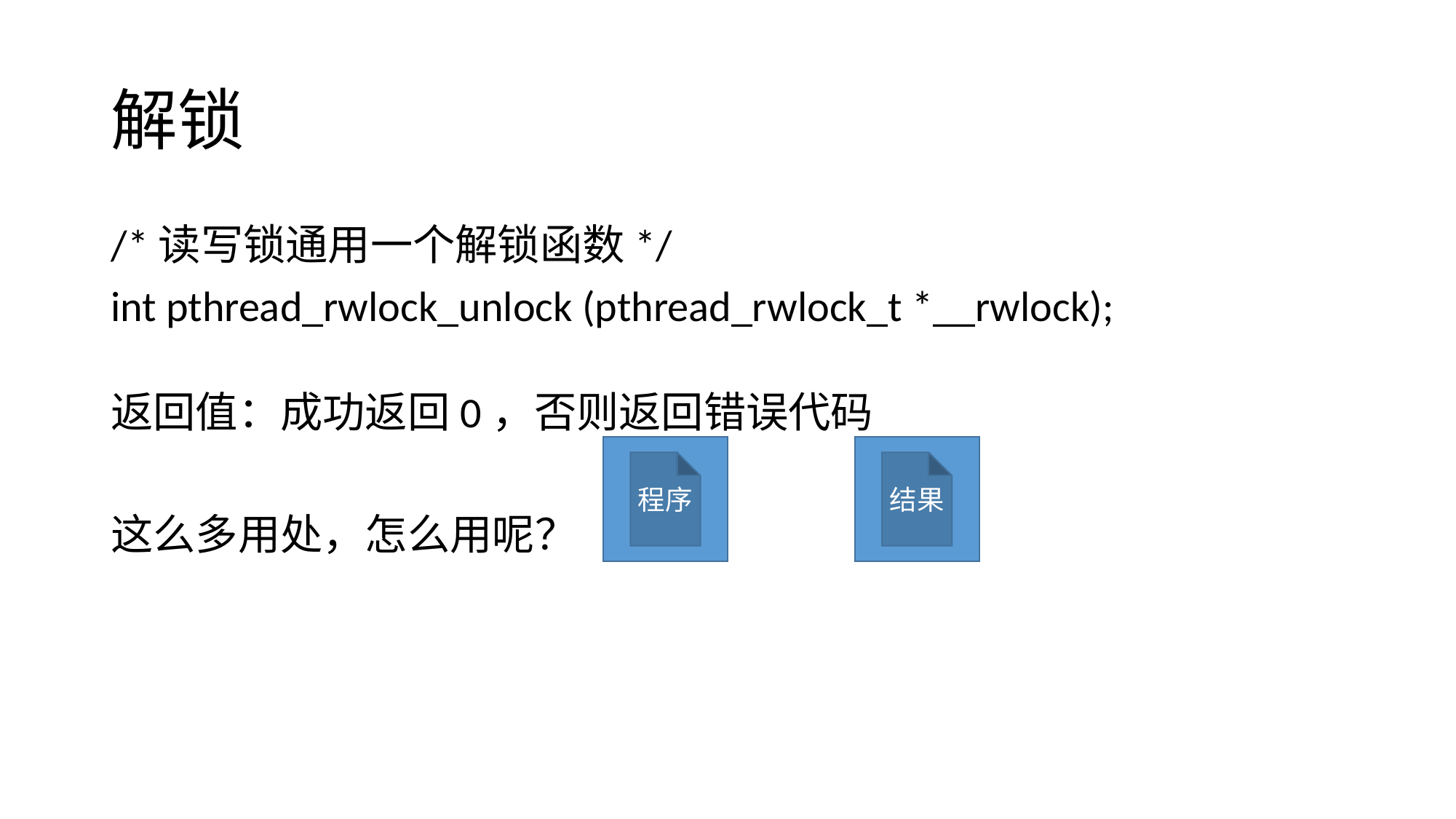

# 解锁
/*读写锁通用一个解锁函数*/
int pthread_rwlock_unlock (pthread_rwlock_t *__rwlock);
返回值：成功返回0，否则返回错误代码

这么多用处，怎么用呢？
程序
结果